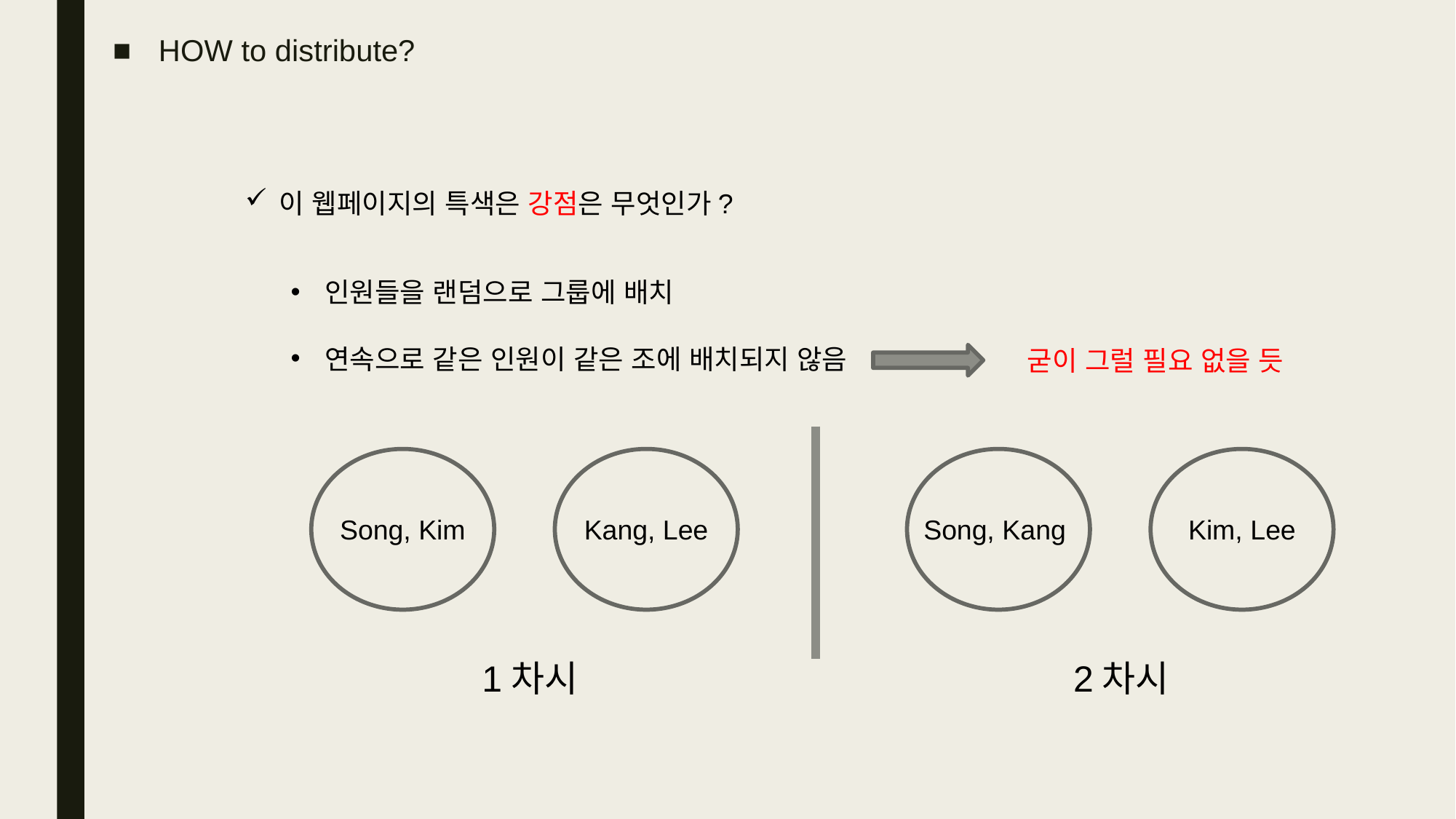

HOW to distribute?
이 웹페이지의 특색은 강점은 무엇인가?
인원들을 랜덤으로 그룹에 배치
연속으로 같은 인원이 같은 조에 배치되지 않음
굳이 그럴 필요 없을 듯

Song, Kim
Kang, Lee
Song, Kang
Kim, Lee
1차시
2차시